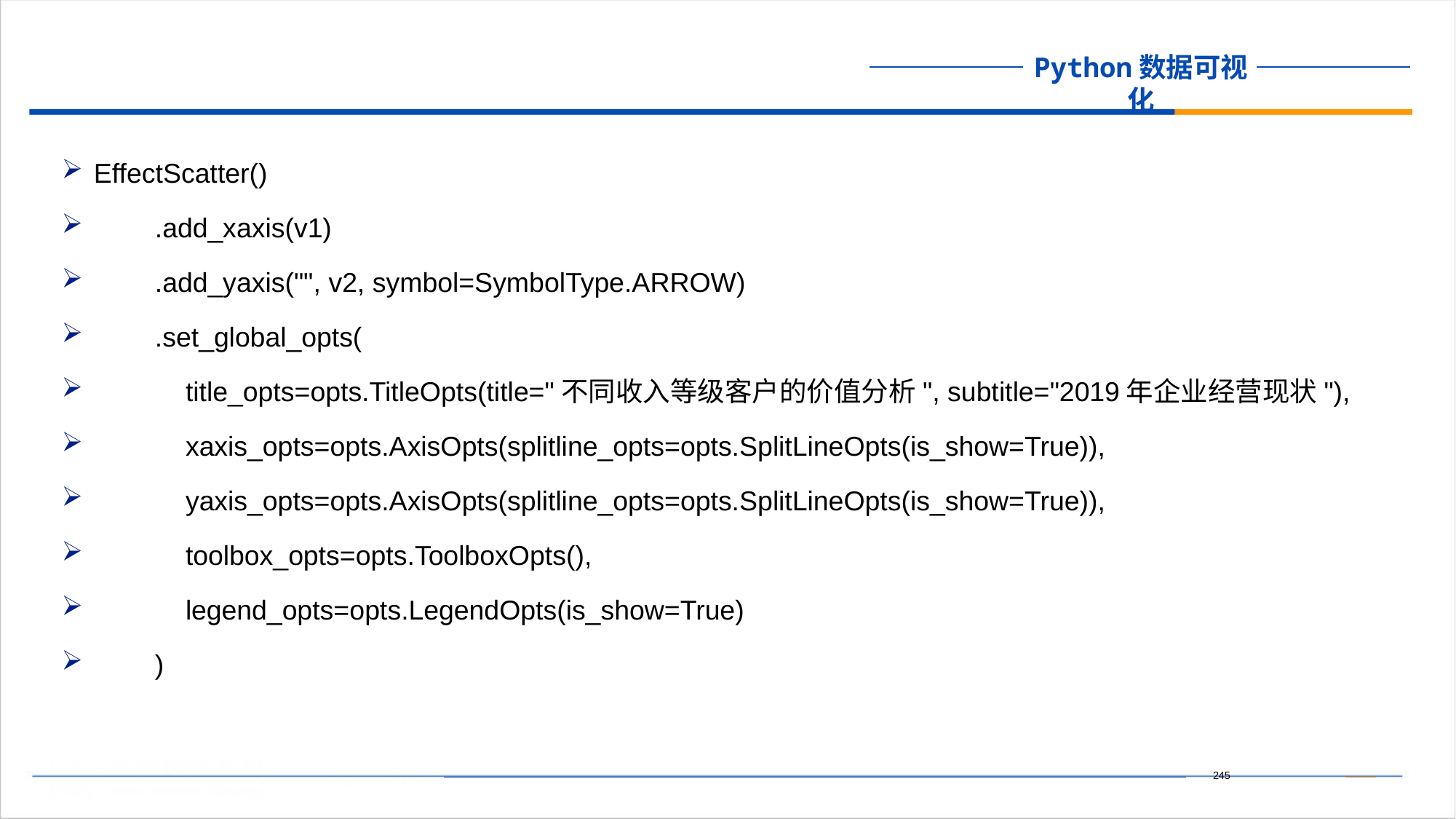

EffectScatter()
        .add_xaxis(v1)
        .add_yaxis("", v2, symbol=SymbolType.ARROW)
        .set_global_opts(
            title_opts=opts.TitleOpts(title="不同收入等级客户的价值分析", subtitle="2019年企业经营现状"),
            xaxis_opts=opts.AxisOpts(splitline_opts=opts.SplitLineOpts(is_show=True)),
            yaxis_opts=opts.AxisOpts(splitline_opts=opts.SplitLineOpts(is_show=True)),
            toolbox_opts=opts.ToolboxOpts(),
            legend_opts=opts.LegendOpts(is_show=True)
        )